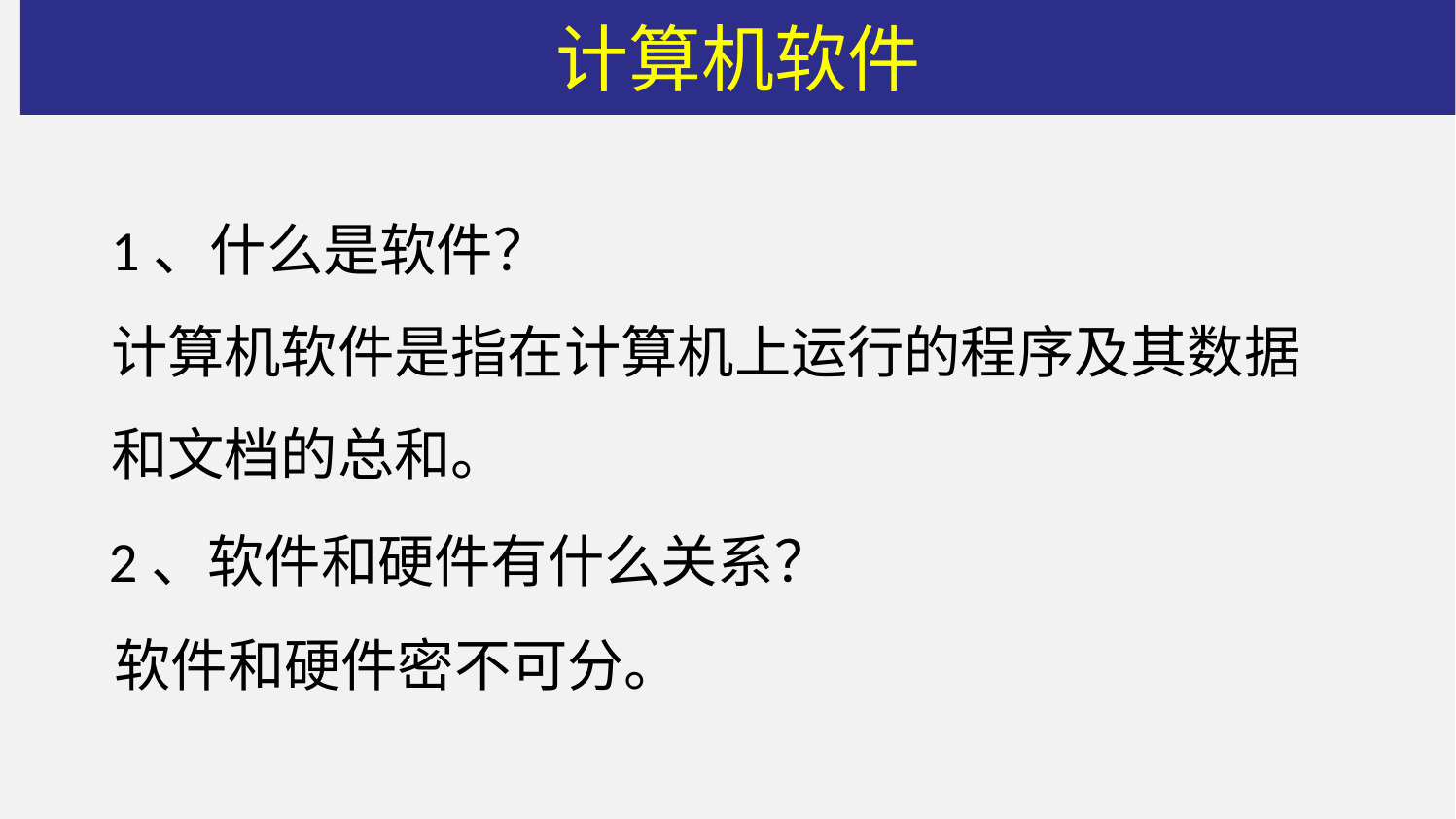

# 计算机软件
1、什么是软件？
计算机软件是指在计算机上运行的程序及其数据和文档的总和。
2、软件和硬件有什么关系？
软件和硬件密不可分。